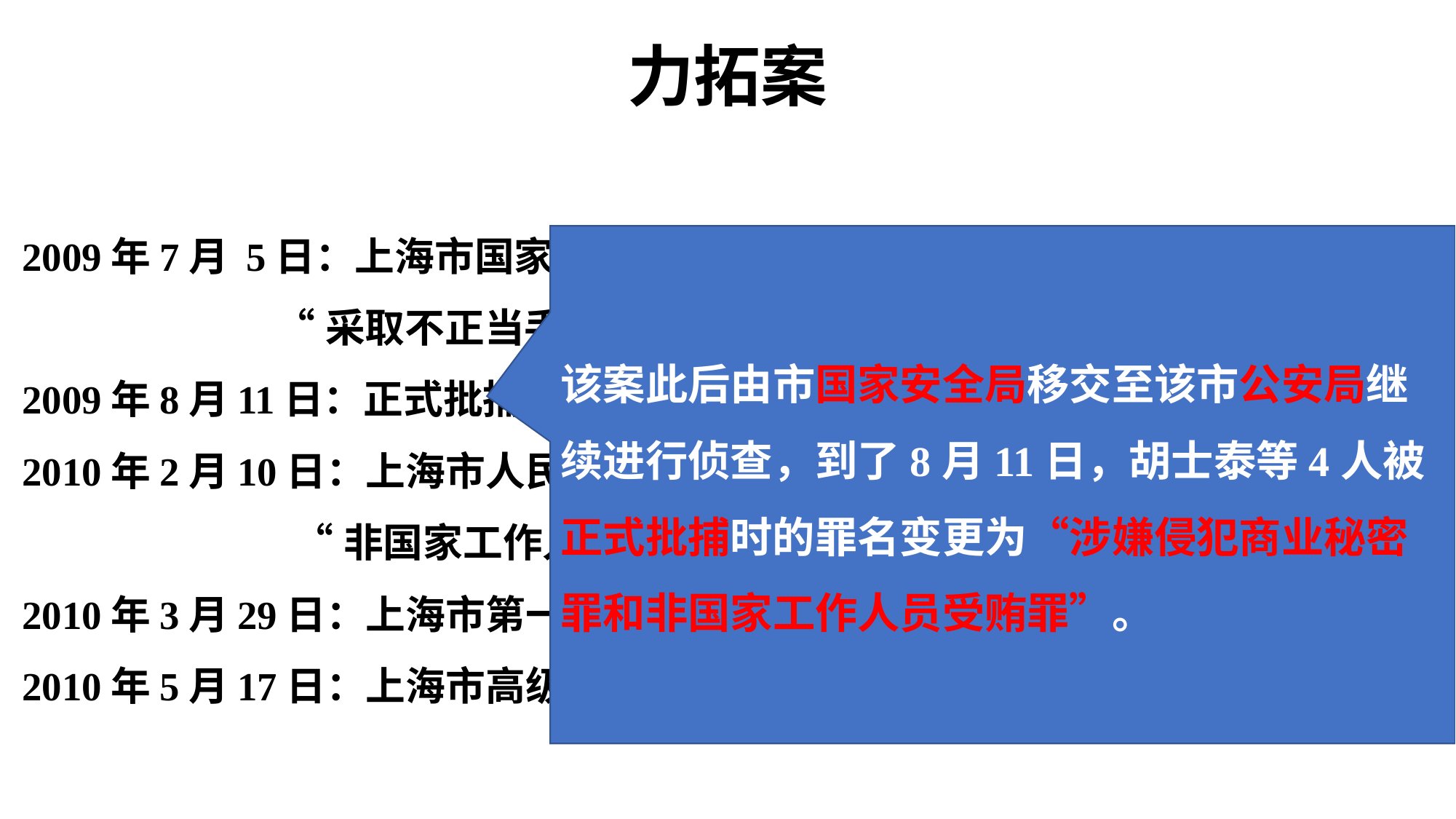

# 力拓案
2009年7月 5日：上海市国家安全局/刑事拘留/澳大利亚力拓公司4名员工
                            “采取不正当手段刺探、窃取中国国家秘密”
2009年8月11日：正式批捕/涉嫌“侵犯商业秘密罪和非国家工作人员受贿罪”
2010年2月10日：上海市人民检察院第一分院/上海市第一中级人民法院/公诉
                              “非国家工作人员受贿、侵犯商业秘密犯罪”
2010年3月29日：上海市第一中级人民法院，一审判决；上诉
2010年5月17日：上海市高级民法院二审公开宣判：驳回上诉，维持原判
该案此后由市国家安全局移交至该市公安局继续进行侦查，到了8月11日，胡士泰等4人被正式批捕时的罪名变更为“涉嫌侵犯商业秘密罪和非国家工作人员受贿罪”。